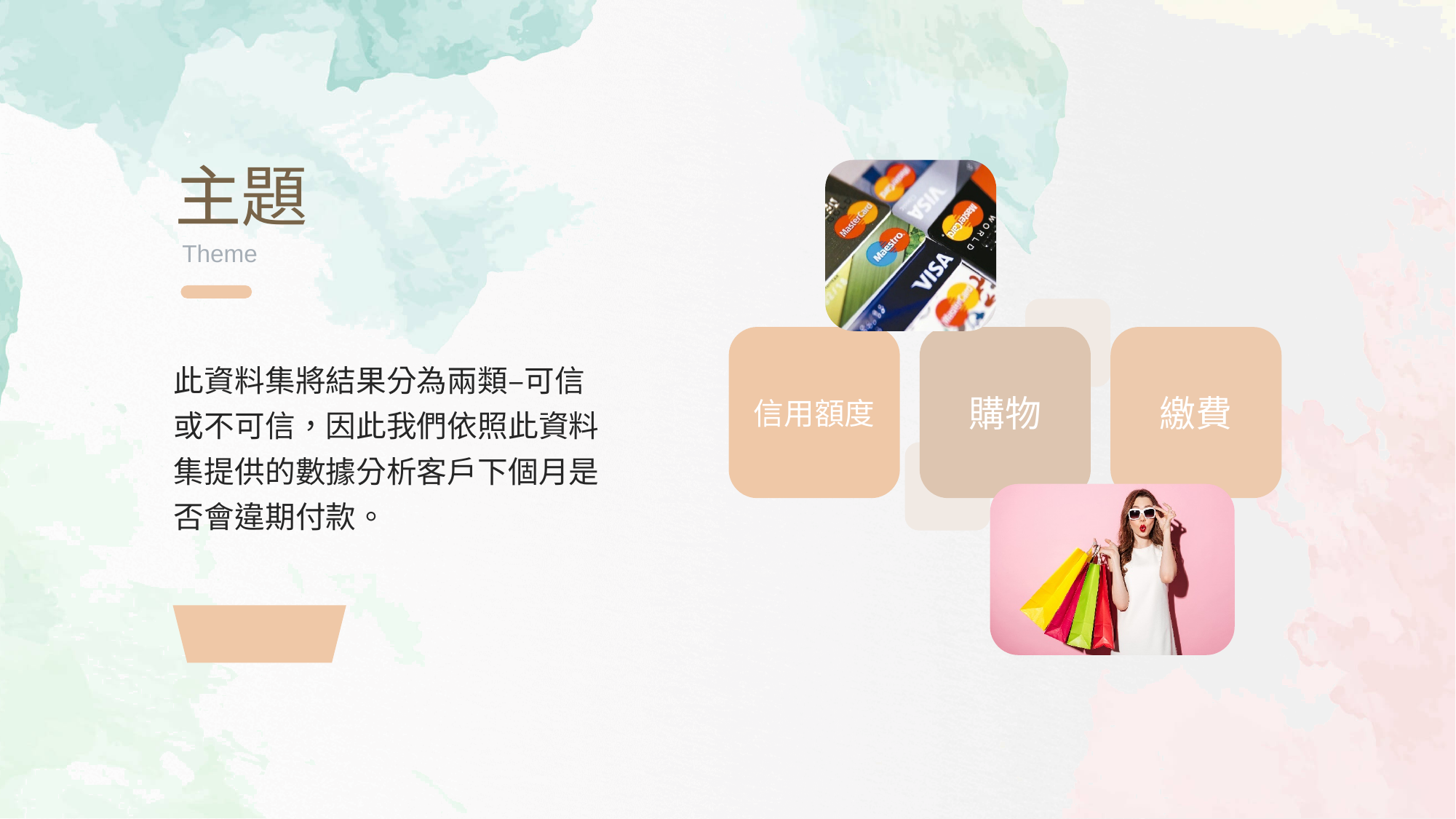

主題
Theme

購物
繳費
信用額度

此資料集將結果分為兩類–可信或不可信，因此我們依照此資料集提供的數據分析客戶下個月是否會違期付款。